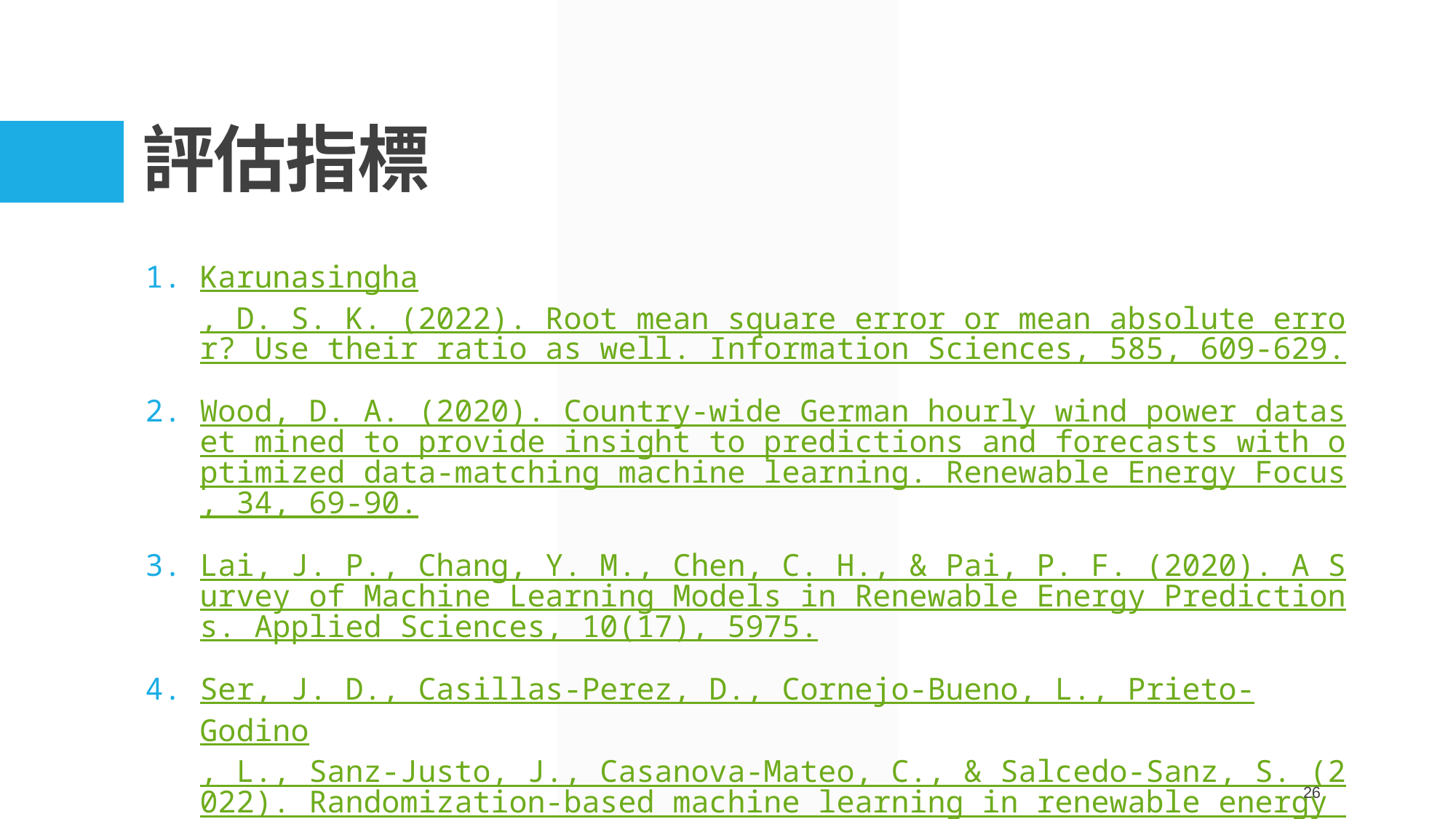

# 評估指標
Karunasingha, D. S. K. (2022). Root mean square error or mean absolute error? Use their ratio as well. Information Sciences, 585, 609-629.
Wood, D. A. (2020). Country-wide German hourly wind power dataset mined to provide insight to predictions and forecasts with optimized data-matching machine learning. Renewable Energy Focus, 34, 69-90.
Lai, J. P., Chang, Y. M., Chen, C. H., & Pai, P. F. (2020). A Survey of Machine Learning Models in Renewable Energy Predictions. Applied Sciences, 10(17), 5975.
Ser, J. D., Casillas-Perez, D., Cornejo-Bueno, L., Prieto-Godino, L., Sanz-Justo, J., Casanova-Mateo, C., & Salcedo-Sanz, S. (2022). Randomization-based machine learning in renewable energy prediction problems: Critical literature review, new results and perspectives. Applied Soft Computing, 118, 108526.
26